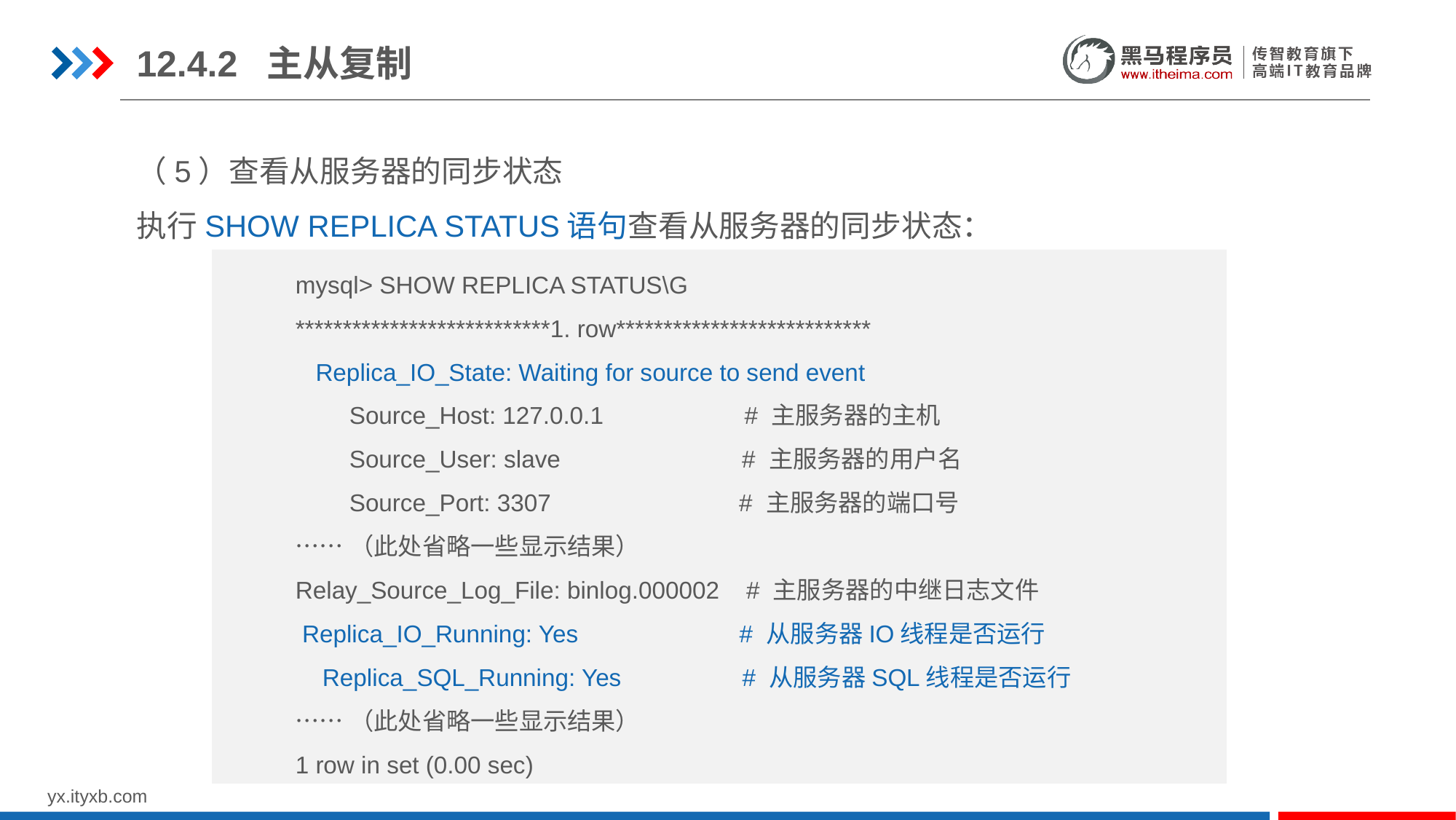

12.4.2  主从复制
（5）查看从服务器的同步状态
执行SHOW REPLICA STATUS语句查看从服务器的同步状态：
mysql> SHOW REPLICA STATUS\G
***************************1. row***************************
   Replica_IO_State: Waiting for source to send event
        Source_Host: 127.0.0.1                     # 主服务器的主机
        Source_User: slave                           # 主服务器的用户名
        Source_Port: 3307                            # 主服务器的端口号
……（此处省略一些显示结果）
Relay_Source_Log_File: binlog.000002    # 主服务器的中继日志文件
 Replica_IO_Running: Yes                        # 从服务器IO线程是否运行
    Replica_SQL_Running: Yes                  # 从服务器SQL线程是否运行
……（此处省略一些显示结果）
1 row in set (0.00 sec)